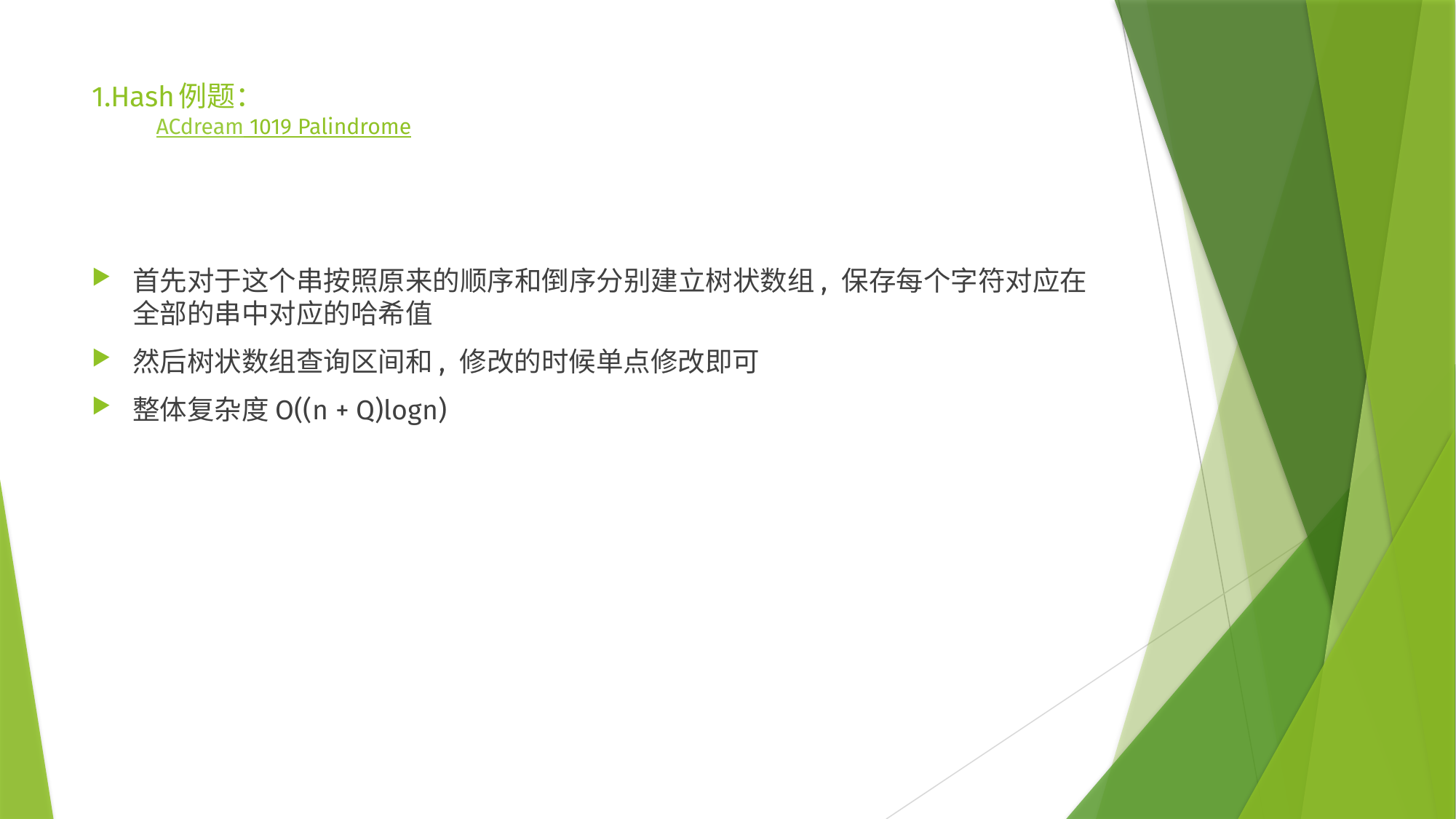

# 1.Hash例题： ACdream 1019 Palindrome
首先对于这个串按照原来的顺序和倒序分别建立树状数组, 保存每个字符对应在全部的串中对应的哈希值
然后树状数组查询区间和, 修改的时候单点修改即可
整体复杂度O((n + Q)logn)